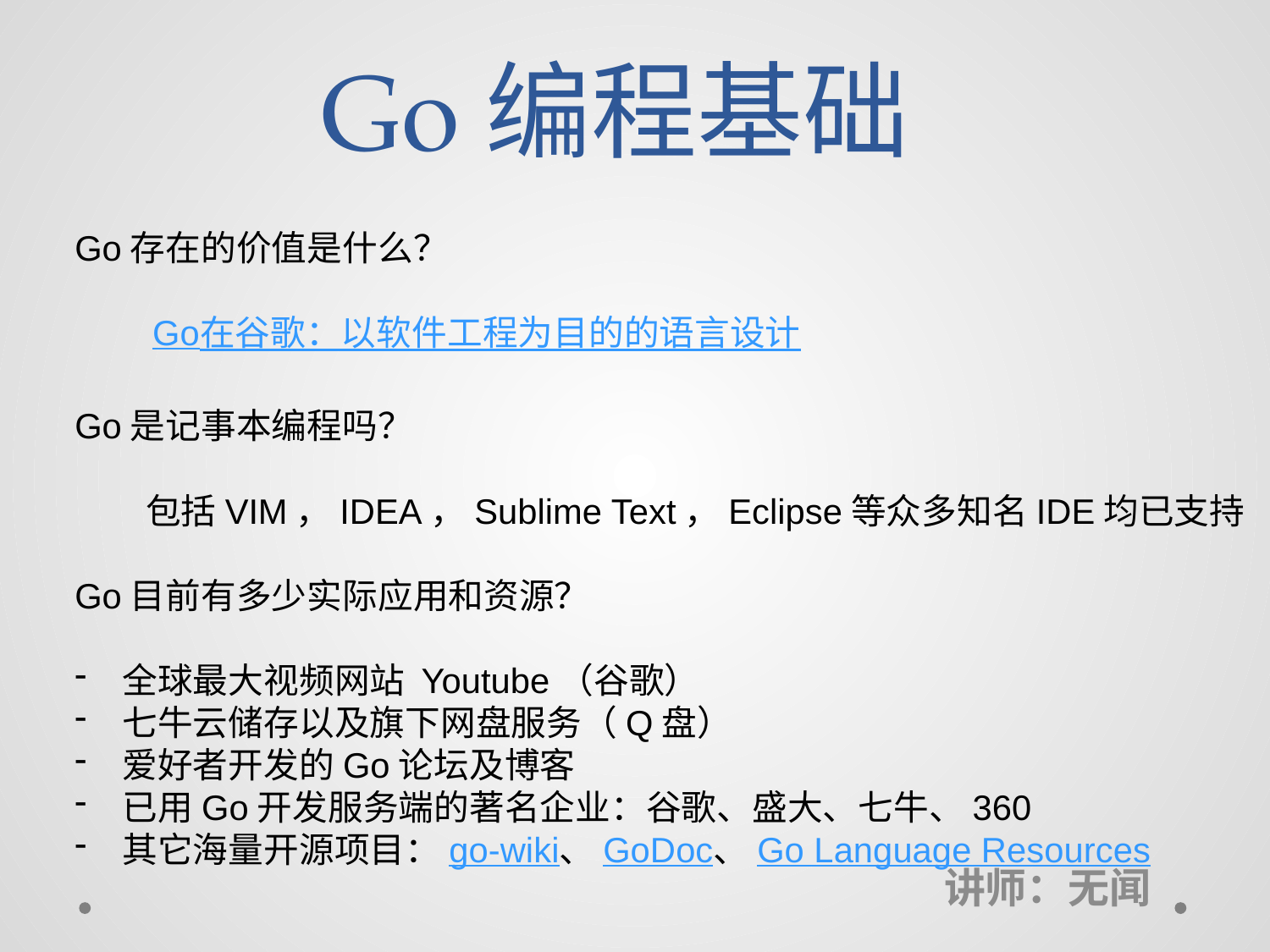

# Go编程基础
Go存在的价值是什么？

        Go在谷歌：以软件工程为目的的语言设计

Go是记事本编程吗？

        包括VIM，IDEA，Sublime Text，Eclipse等众多知名IDE均已支持

Go目前有多少实际应用和资源？

全球最大视频网站 Youtube（谷歌）
七牛云储存以及旗下网盘服务（Q盘）
爱好者开发的Go论坛及博客
已用Go开发服务端的著名企业：谷歌、盛大、七牛、360
其它海量开源项目：go-wiki、GoDoc、Go Language Resources
讲师：无闻